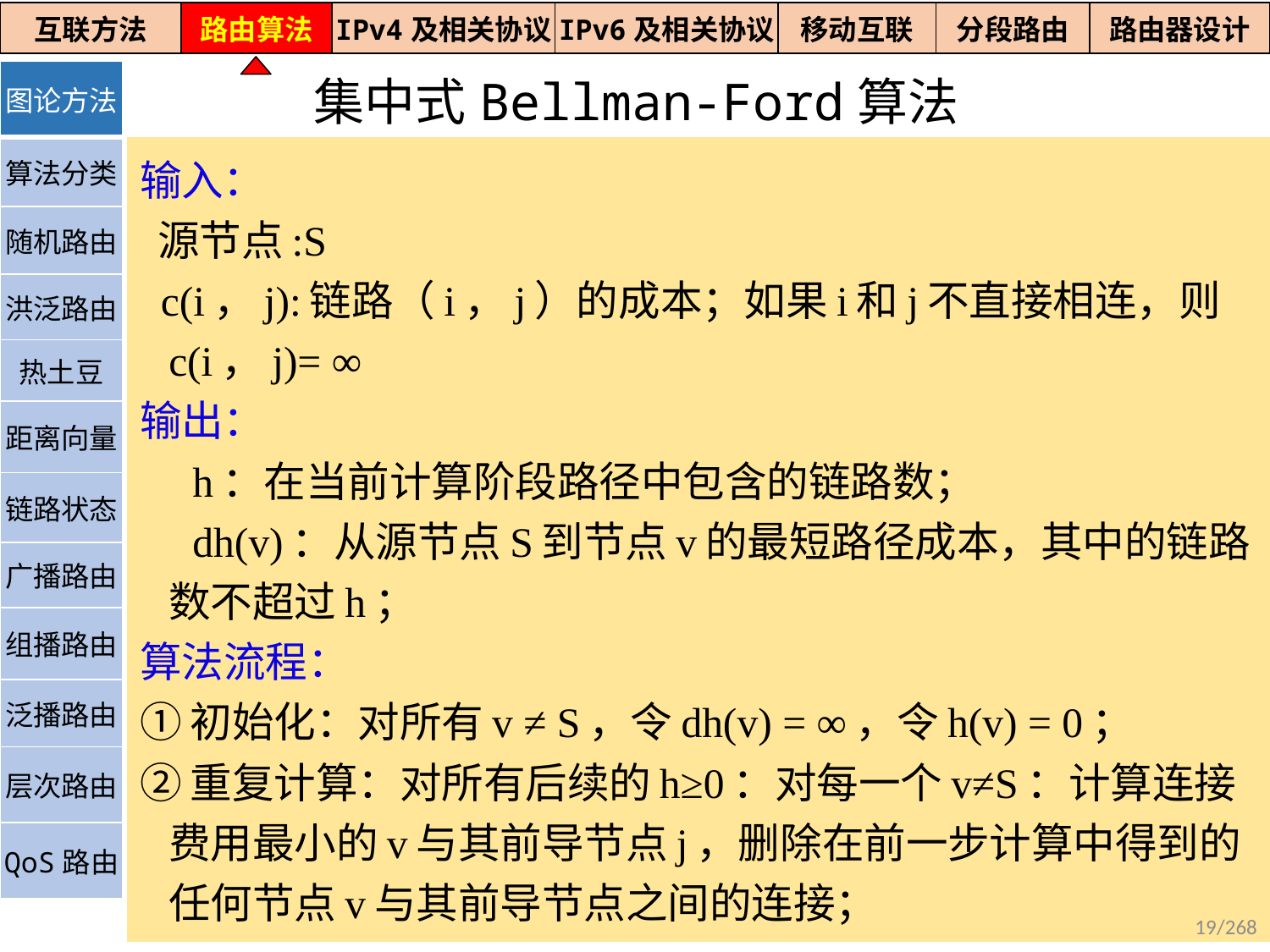

| 互联方法 | 路由算法 | IPv4及相关协议 | IPv6及相关协议 | 移动互联 | 分段路由 | 路由器设计 |
| --- | --- | --- | --- | --- | --- | --- |
# 集中式Bellman-Ford算法

| 图论方法 |
| --- |
| 算法分类 |
| 随机路由 |
| 洪泛路由 |
| 热土豆 |
| 距离向量 |
| 链路状态 |
| 广播路由 |
| 组播路由 |
| 泛播路由 |
| 层次路由 |
| QoS路由 |
输入：
 源节点:S
  c(i，j):链路（i，j）的成本；如果i和j不直接相连，则c(i，j)= ∞
输出：
     h：在当前计算阶段路径中包含的链路数；
     dh(v)：从源节点S到节点v的最短路径成本，其中的链路数不超过h；
算法流程：
①初始化：对所有v ≠ S，令dh(v) = ∞，令h(v) = 0；
②重复计算：对所有后续的h≥0：对每一个v≠S：计算连接费用最小的v与其前导节点j，删除在前一步计算中得到的任何节点v与其前导节点之间的连接；
19/268